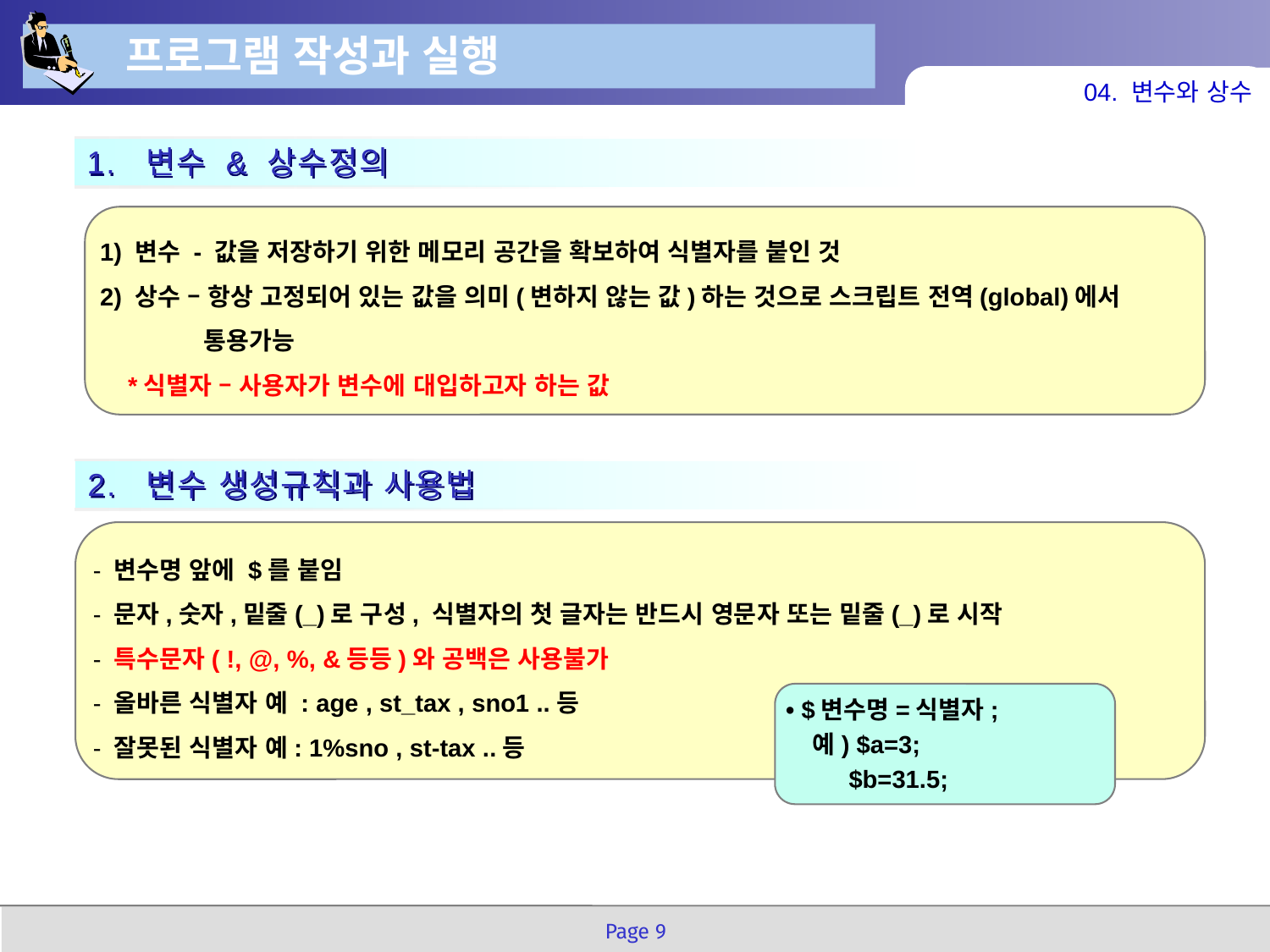

프로그램 작성과 실행
04. 변수와 상수
1.  변수 & 상수정의

1) 변수 - 값을 저장하기 위한 메모리 공간을 확보하여 식별자를 붙인 것
2) 상수 – 항상 고정되어 있는 값을 의미(변하지 않는 값)하는 것으로 스크립트 전역(global)에서
              통용가능
    *식별자 – 사용자가 변수에 대입하고자 하는 값
2.  변수 생성규칙과 사용법

- 변수명 앞에 $를 붙임
- 문자,숫자,밑줄(_)로 구성, 식별자의 첫 글자는 반드시 영문자 또는 밑줄(_)로 시작
- 특수문자( !, @, %, &등등)와 공백은 사용불가
- 올바른 식별자 예 : age , st_tax , sno1 ..등
- 잘못된 식별자 예: 1%sno , st-tax ..등
• $변수명=식별자;
   예) $a=3;
         $b=31.5;
Page 9